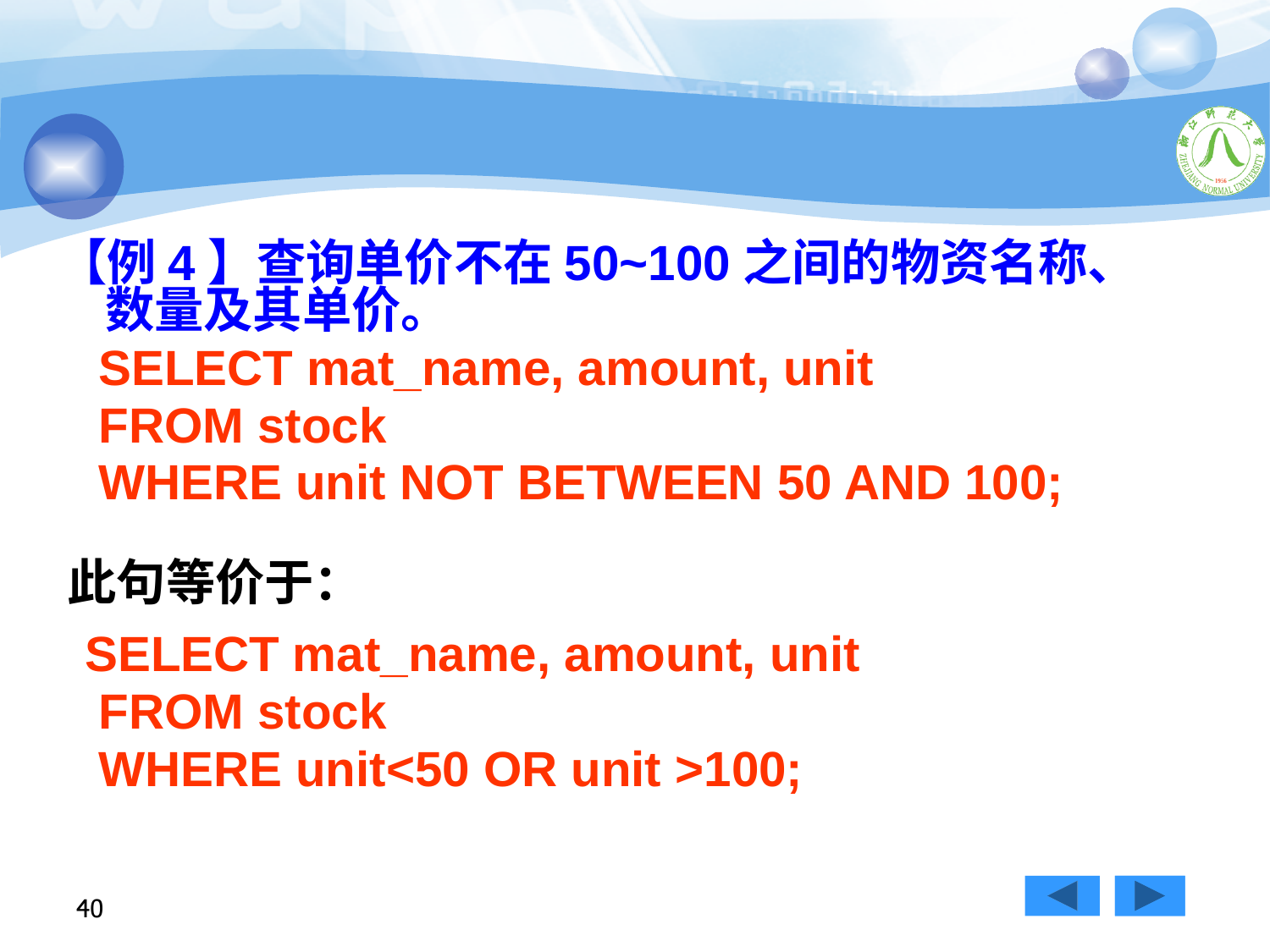

【例4】查询单价不在50~100之间的物资名称、数量及其单价。
   SELECT mat_name, amount, unit
   FROM stock
   WHERE unit NOT BETWEEN 50 AND 100;

  SELECT mat_name, amount, unit
   FROM stock
   WHERE unit<50 OR unit >100;
此句等价于：
40